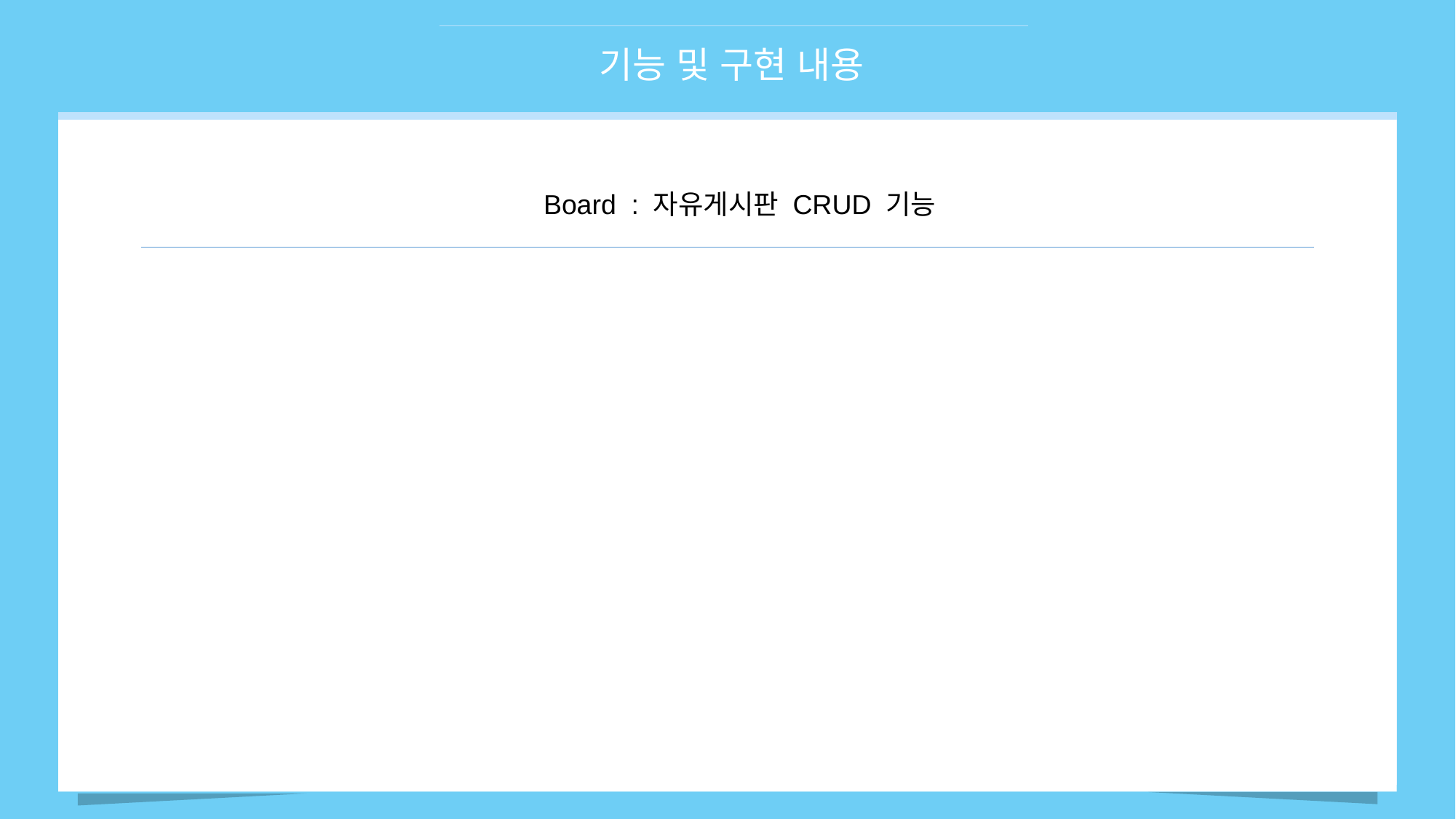

기능 및 구현 내용

Board  : 자유게시판 CRUD 기능